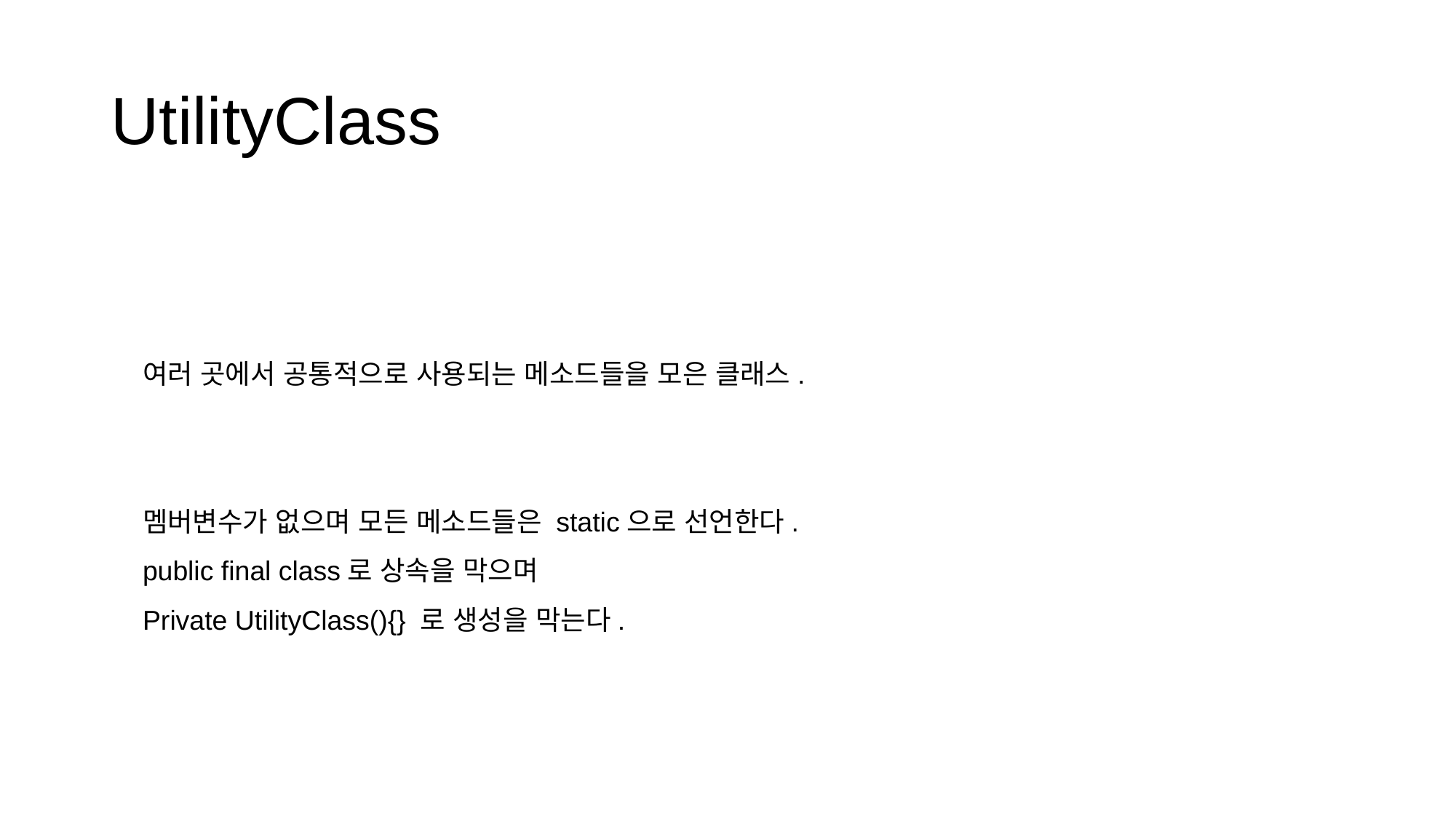

# UtilityClass
여러 곳에서 공통적으로 사용되는 메소드들을 모은 클래스.

멤버변수가 없으며 모든 메소드들은 static으로 선언한다.
public final class로 상속을 막으며
Private UtilityClass(){} 로 생성을 막는다.